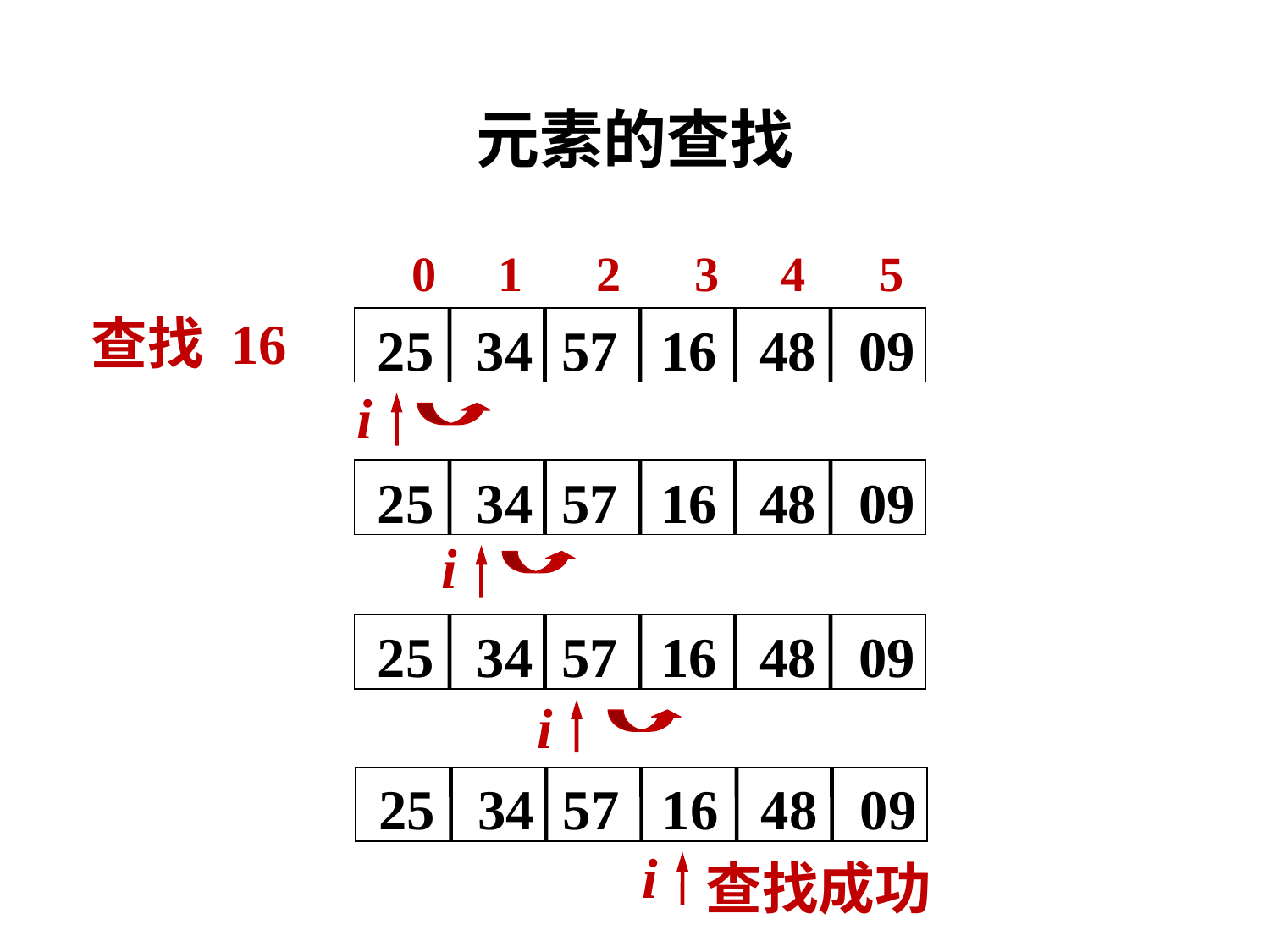

# 元素的查找
  0     1      2      3     4      5
查找 16

25   34  57   16   48   09

i

25   34  57   16   48   09

i

25   34  57   16   48   09

i

25   34  57   16   48   09

i
查找成功